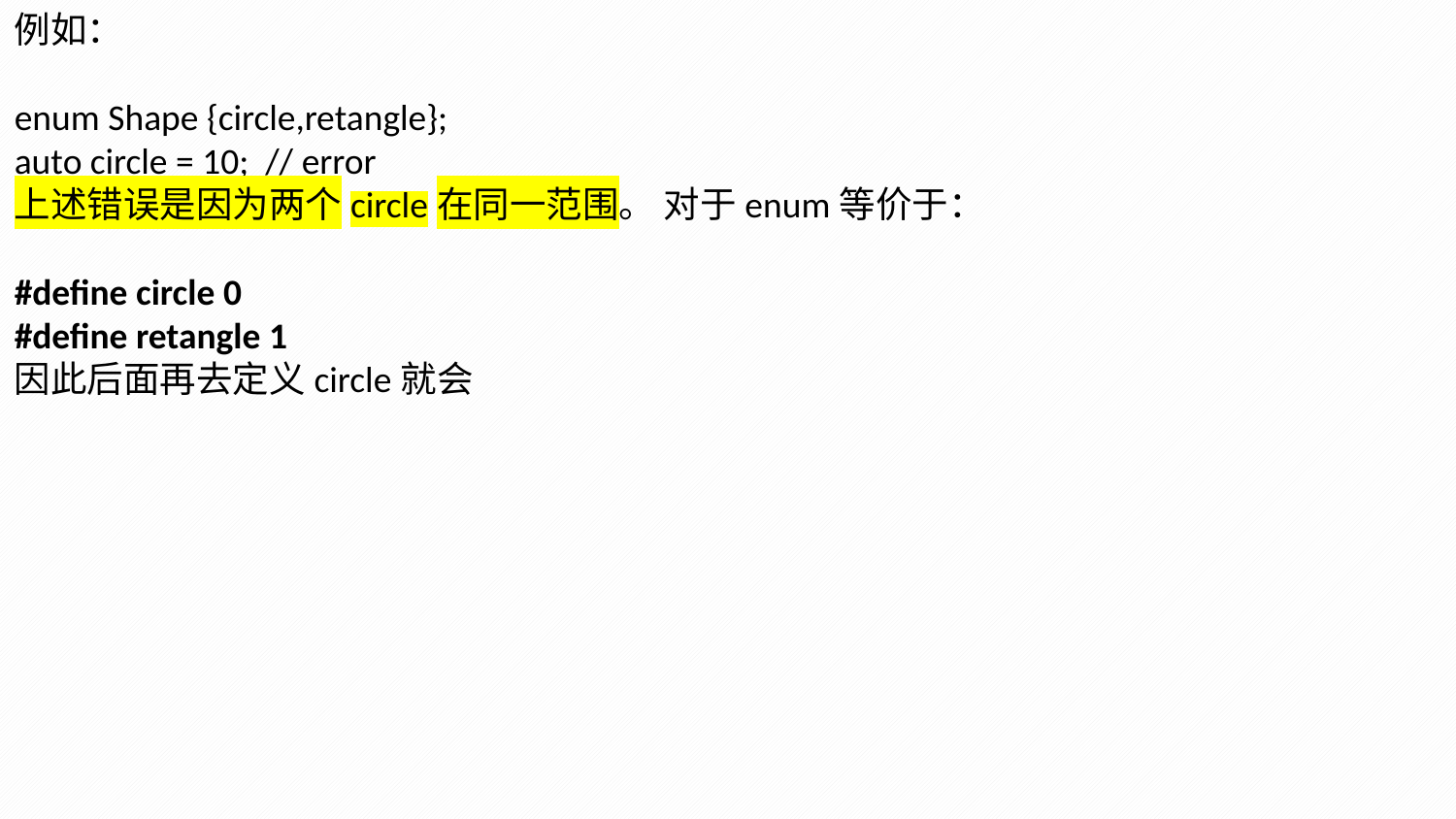

例如：

enum Shape {circle,retangle};
auto circle = 10;  // error
上述错误是因为两个circle在同一范围。 对于enum等价于：

#define circle 0
#define retangle 1
因此后面再去定义circle就会